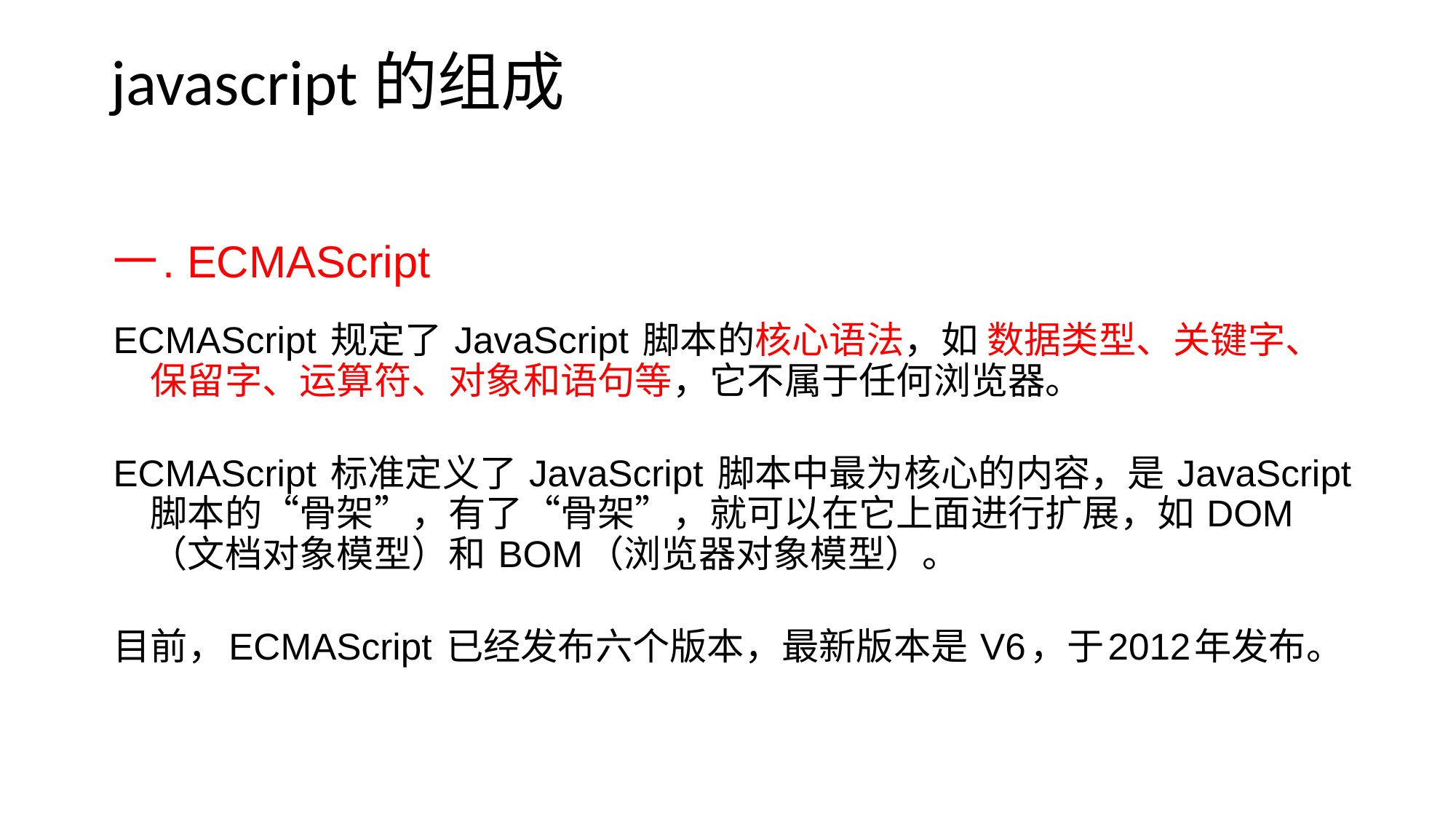

# javascript的组成

一. ECMAScript

ECMAScript 规定了 JavaScript 脚本的核心语法，如 数据类型、关键字、保留字、运算符、对象和语句等，它不属于任何浏览器。

ECMAScript 标准定义了 JavaScript 脚本中最为核心的内容，是 JavaScript 脚本的“骨架”，有了“骨架”，就可以在它上面进行扩展，如 DOM（文档对象模型）和 BOM（浏览器对象模型）。

目前，ECMAScript 已经发布六个版本，最新版本是 V6，于2012年发布。